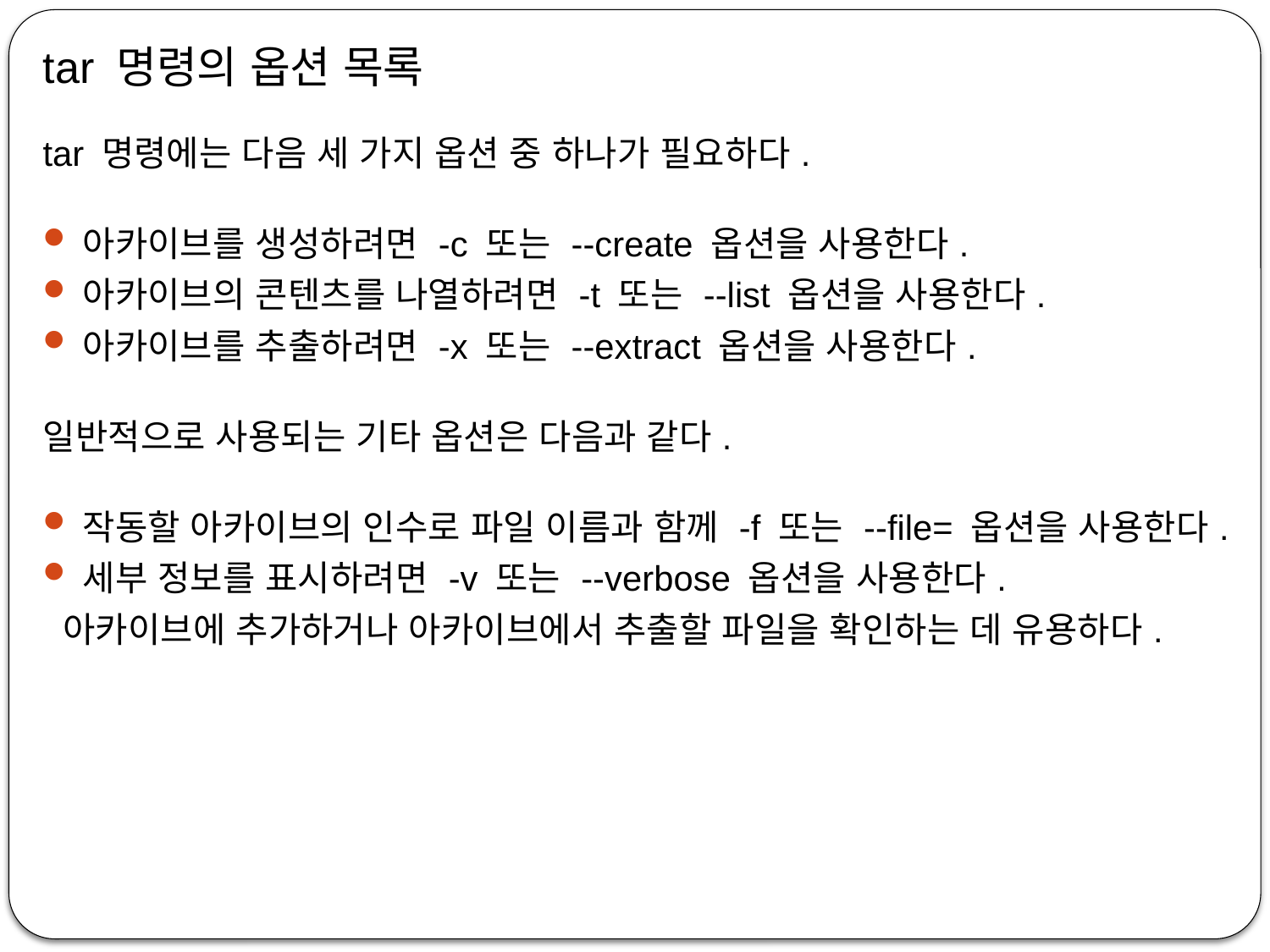

tar 명령의 옵션 목록

tar 명령에는 다음 세 가지 옵션 중 하나가 필요하다.

아카이브를 생성하려면 -c 또는 --create 옵션을 사용한다.
아카이브의 콘텐츠를 나열하려면 -t 또는 --list 옵션을 사용한다.
아카이브를 추출하려면 -x 또는 --extract 옵션을 사용한다.

일반적으로 사용되는 기타 옵션은 다음과 같다.

작동할 아카이브의 인수로 파일 이름과 함께 -f 또는 --file= 옵션을 사용한다.
세부 정보를 표시하려면 -v 또는 --verbose 옵션을 사용한다.
 아카이브에 추가하거나 아카이브에서 추출할 파일을 확인하는 데 유용하다.